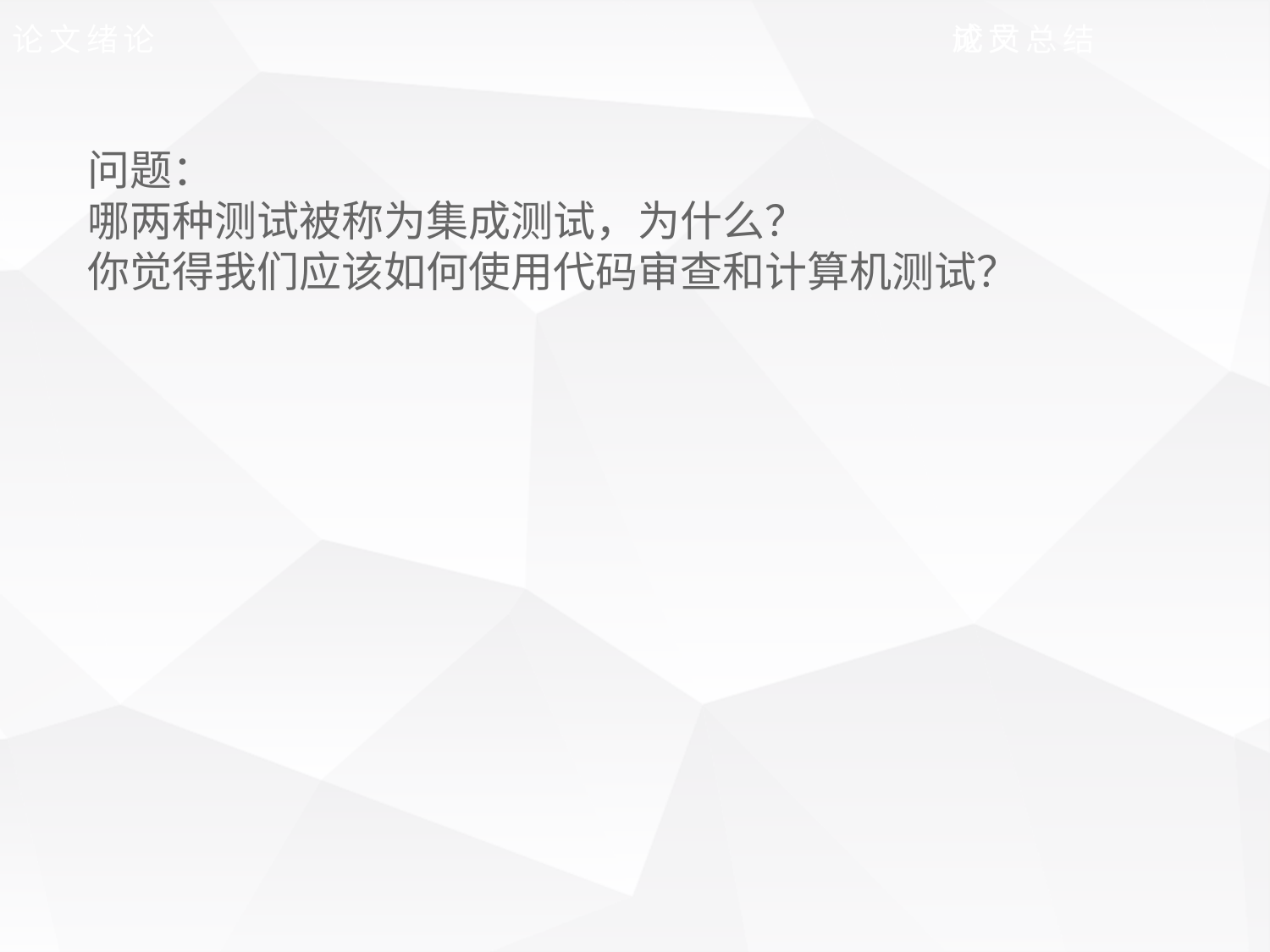

成员
论文绪论
论文总结
问题：
哪两种测试被称为集成测试，为什么？
你觉得我们应该如何使用代码审查和计算机测试？